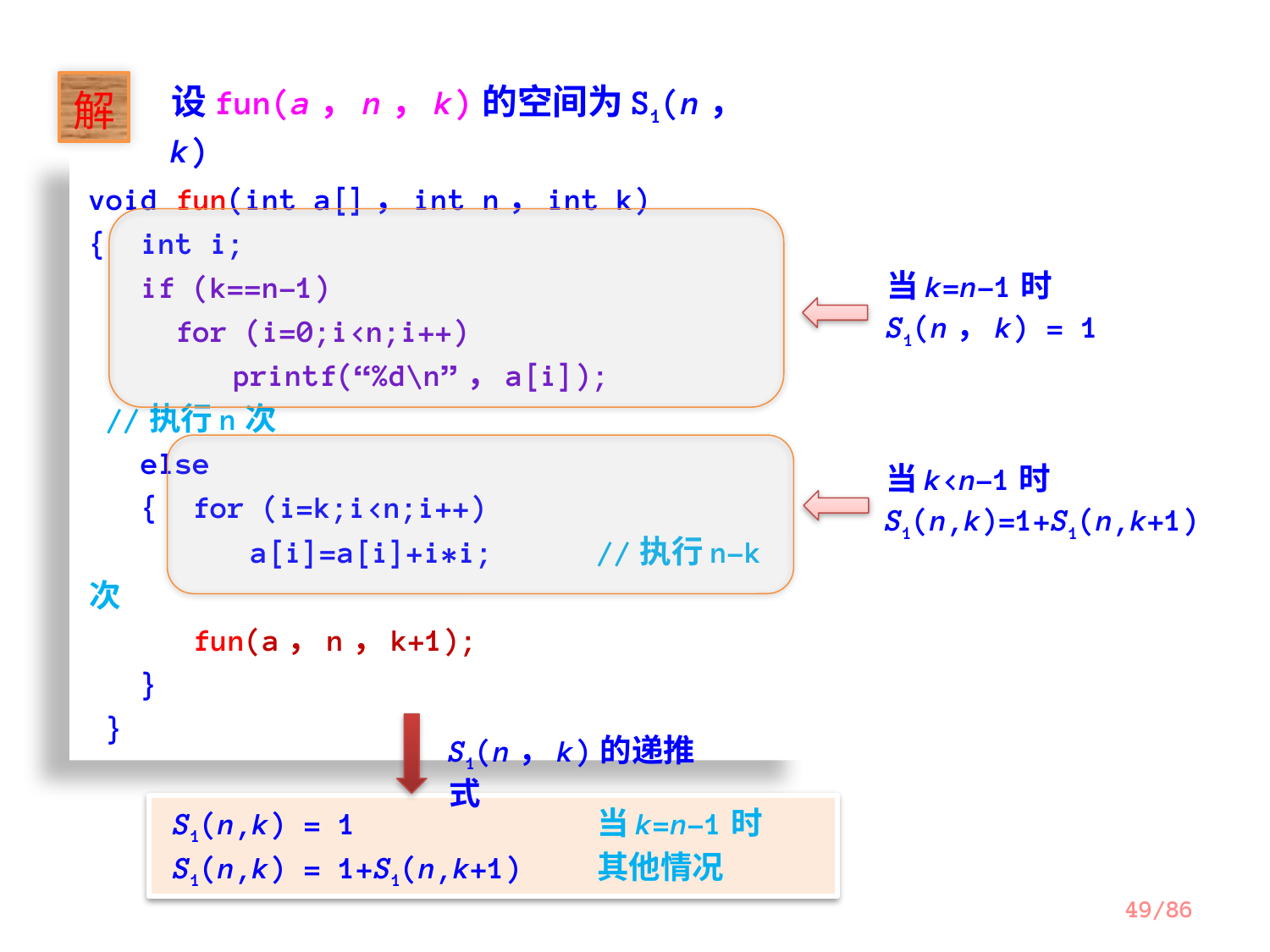

解
设fun(a，n，k)的空间为S1(n，k)
void fun(int a[]，int n，int k)
{  int i;
   if (k==n-1)
     for (i=0;i<n;i++)
	 printf(“%d\n”，a[i]);	 //执行n次
   else
   {  for (i=k;i<n;i++)
	  a[i]=a[i]+i*i;	//执行n-k次
      fun(a，n，k+1);
   }
 }

当k=n-1时
S1(n，k) = 1

当k<n-1时
S1(n,k)=1+S1(n,k+1)

S1(n，k)的递推式
S1(n,k) = 1		  当k=n-1时
S1(n,k) = 1+S1(n,k+1)	  其他情况
49/86